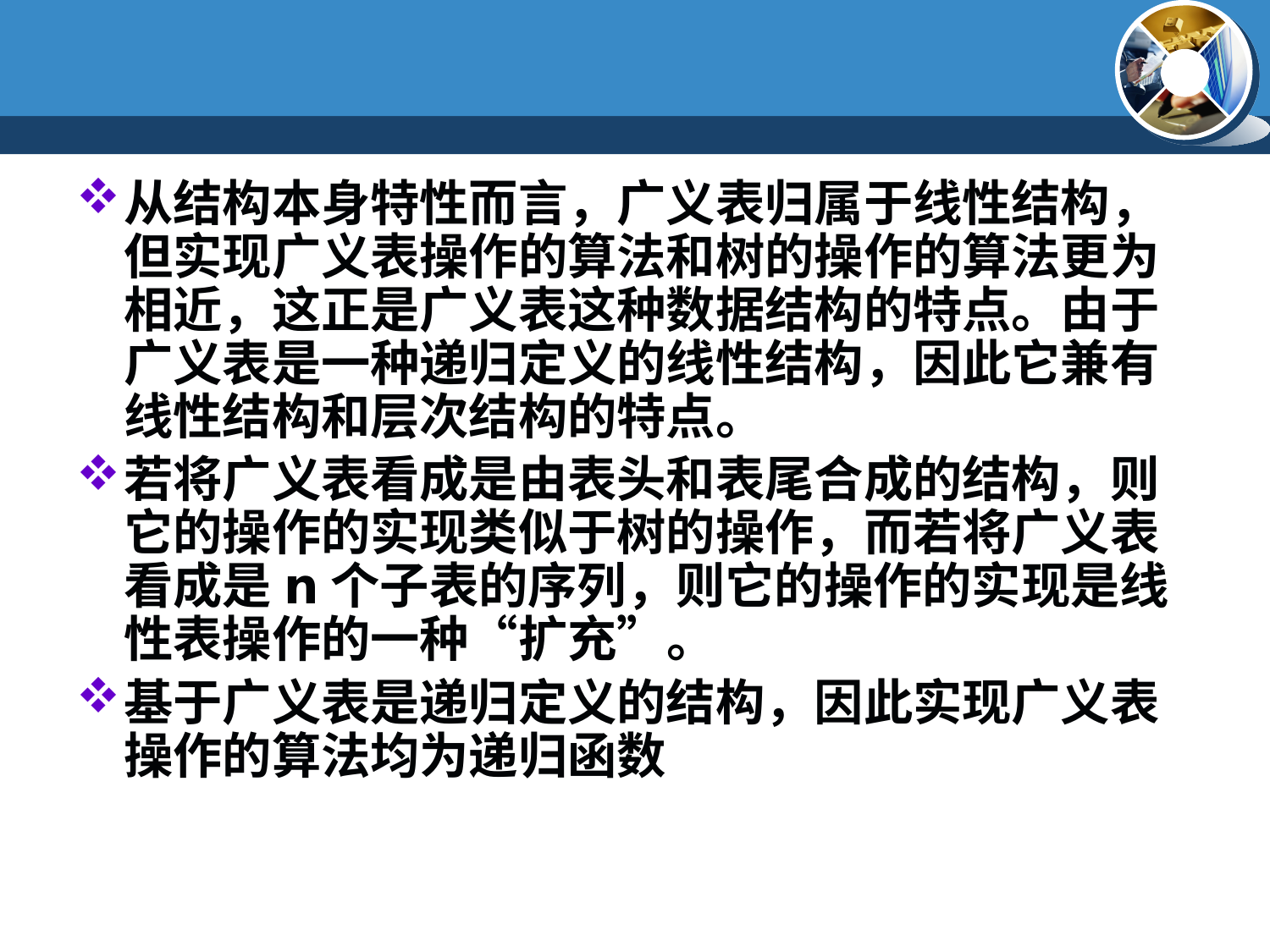

#
从结构本身特性而言，广义表归属于线性结构，但实现广义表操作的算法和树的操作的算法更为相近，这正是广义表这种数据结构的特点。由于广义表是一种递归定义的线性结构，因此它兼有线性结构和层次结构的特点。
若将广义表看成是由表头和表尾合成的结构，则它的操作的实现类似于树的操作，而若将广义表看成是n个子表的序列，则它的操作的实现是线性表操作的一种“扩充”。
基于广义表是递归定义的结构，因此实现广义表操作的算法均为递归函数